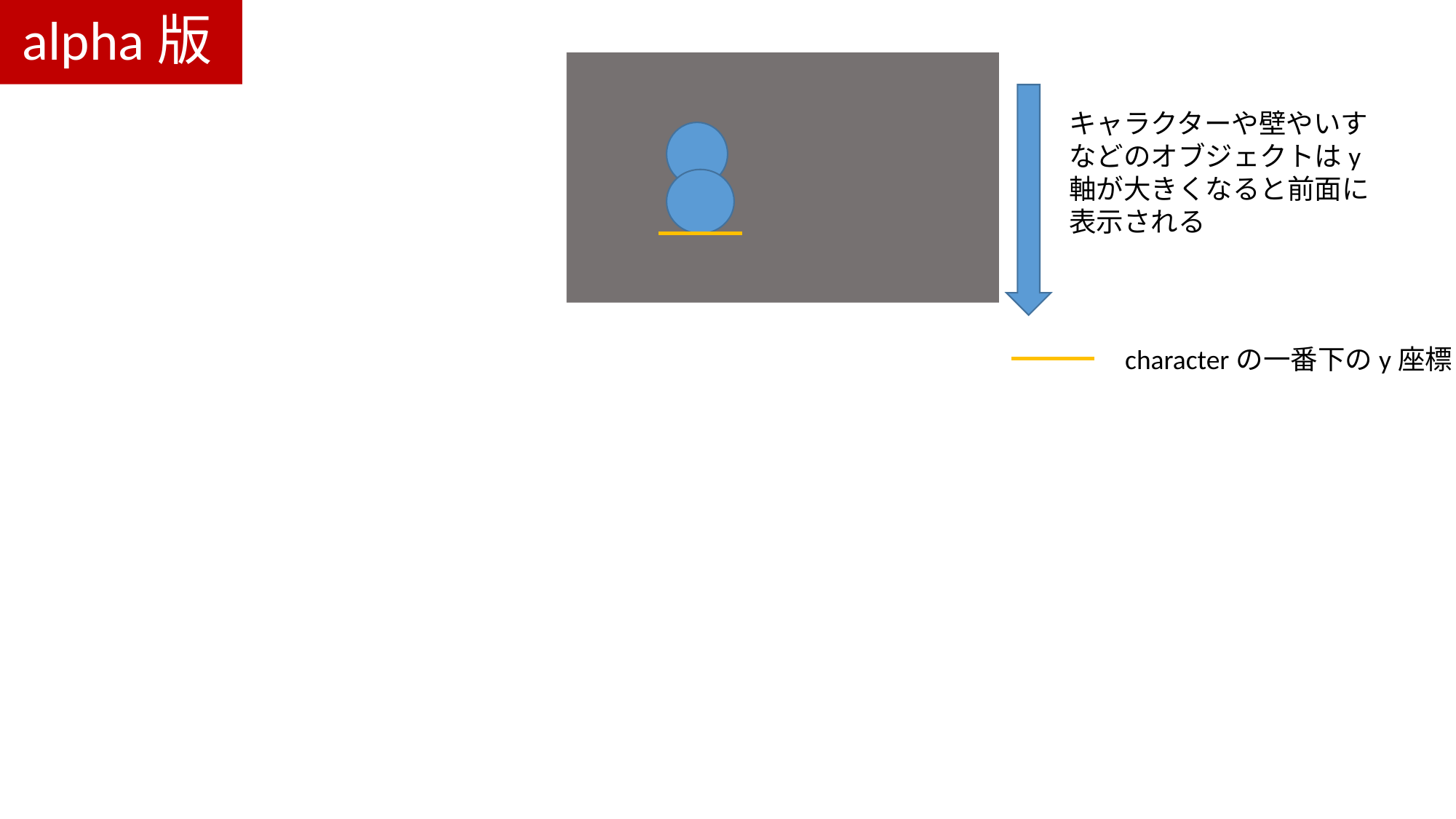

alpha版

キャラクターや壁やいすなどのオブジェクトはy軸が大きくなると前面に表示される

characterの一番下のy座標